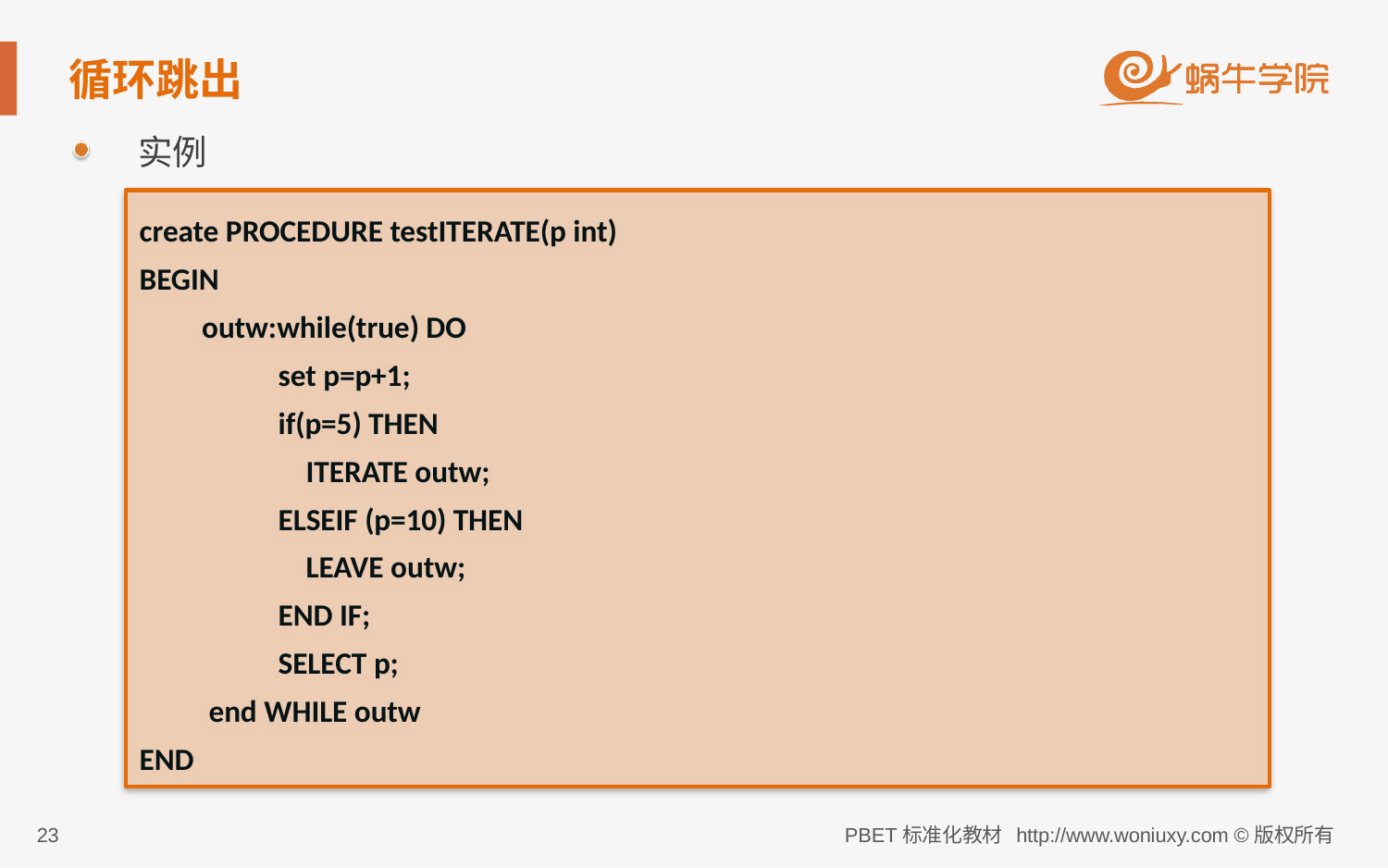

# 循环跳出
实例

create PROCEDURE testITERATE(p int)
BEGIN
         outw:while(true) DO
                    set p=p+1;
                    if(p=5) THEN
                        ITERATE outw;
                    ELSEIF (p=10) THEN
                        LEAVE outw;
                    END IF;
                    SELECT p;
          end WHILE outw
END